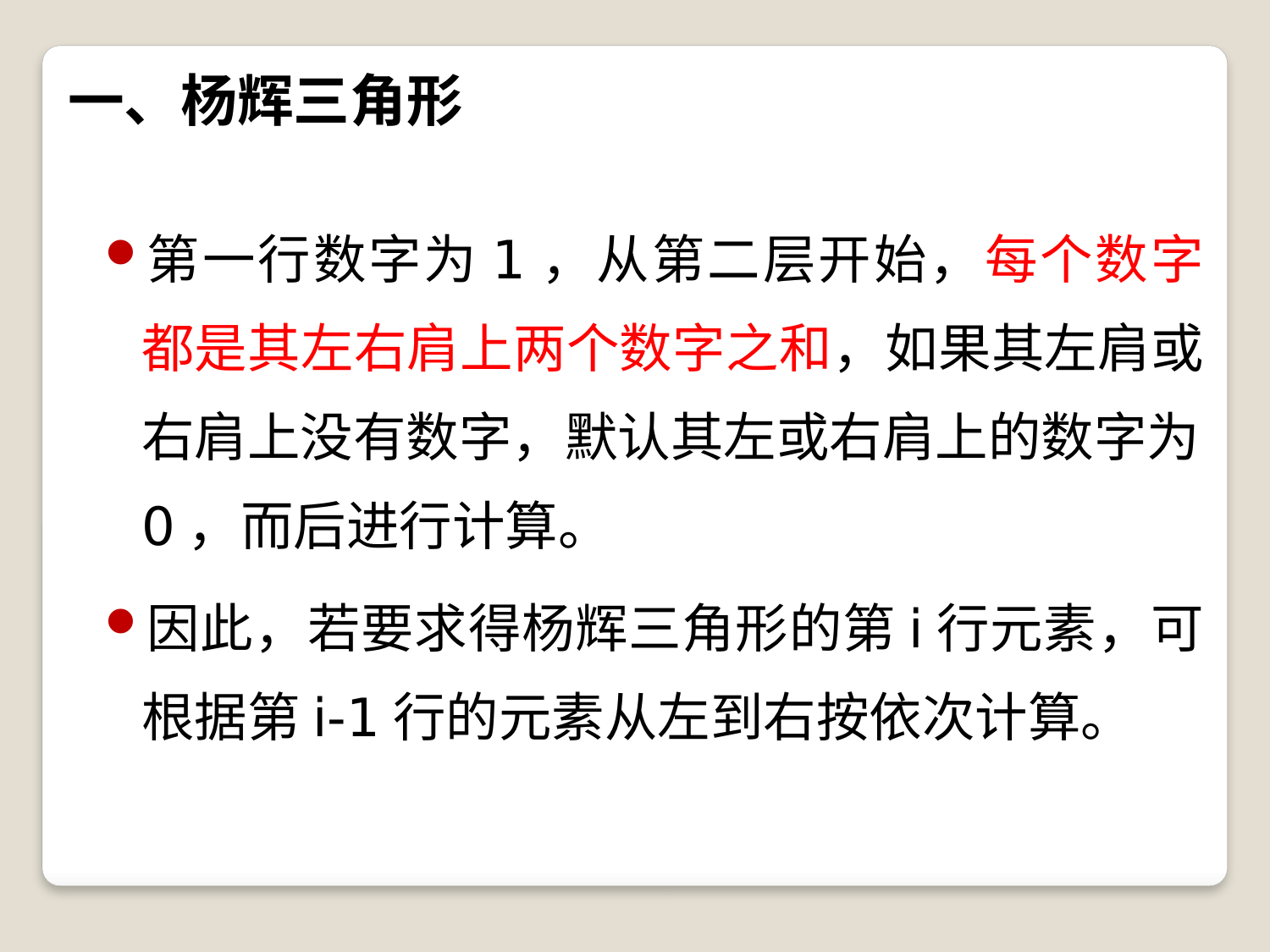

# 一、杨辉三角形
第一行数字为1，从第二层开始，每个数字都是其左右肩上两个数字之和，如果其左肩或右肩上没有数字，默认其左或右肩上的数字为0，而后进行计算。
因此，若要求得杨辉三角形的第i行元素，可根据第i-1行的元素从左到右按依次计算。